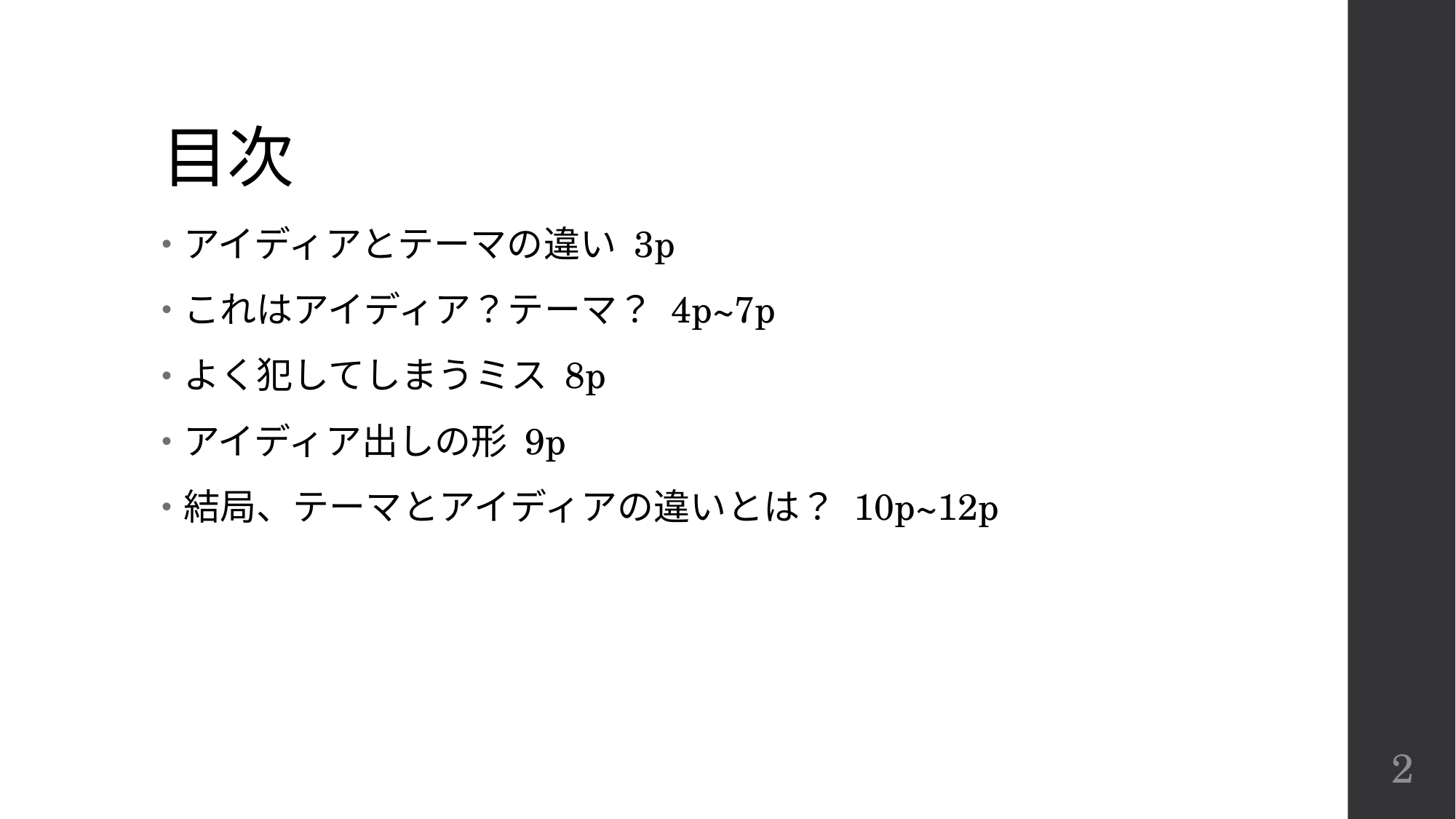

# 目次
アイディアとテーマの違い 3p
これはアイディア？テーマ？ 4p~7p
よく犯してしまうミス 8p
アイディア出しの形 9p
結局、テーマとアイディアの違いとは？ 10p~12p

2